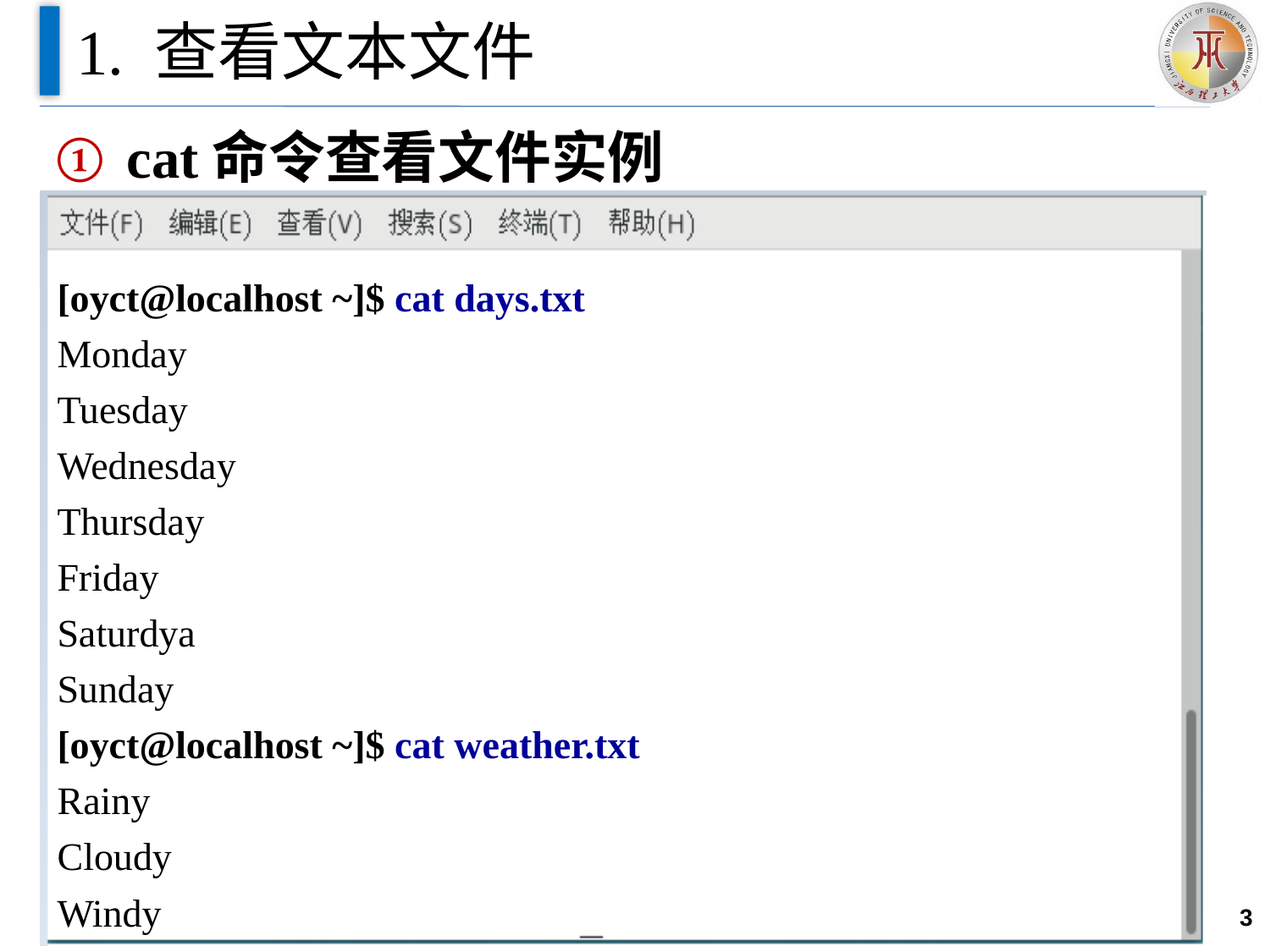

# 1. 查看文本文件
cat命令查看文件实例
[oyct@localhost ~]$ cat days.txt
Monday
Tuesday
Wednesday
Thursday
Friday
Saturdya
Sunday
[oyct@localhost ~]$ cat weather.txt
Rainy
Cloudy
Windy
3